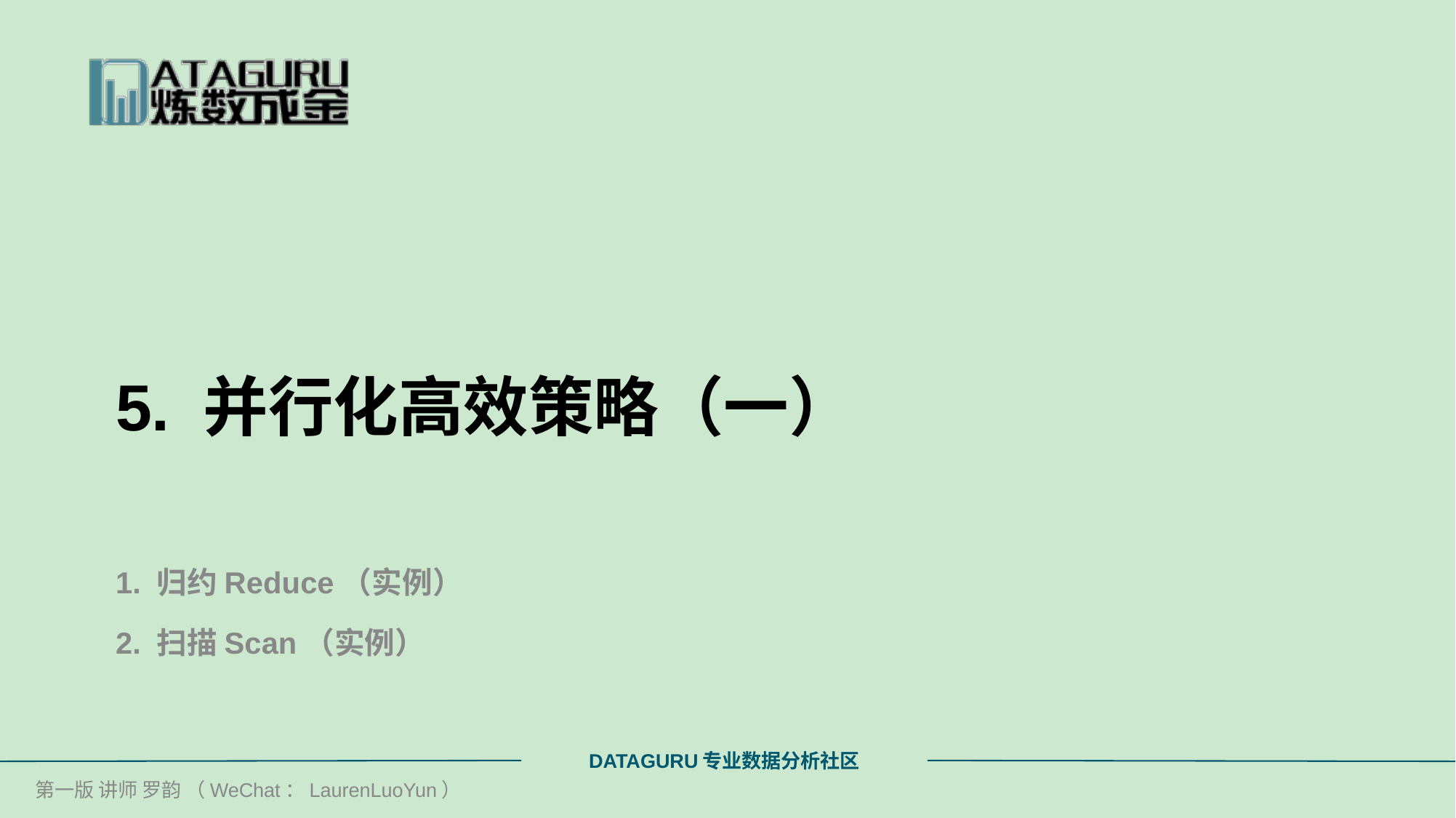

# 5. 并行化高效策略（一）
1. 归约Reduce（实例）
2. 扫描Scan（实例）